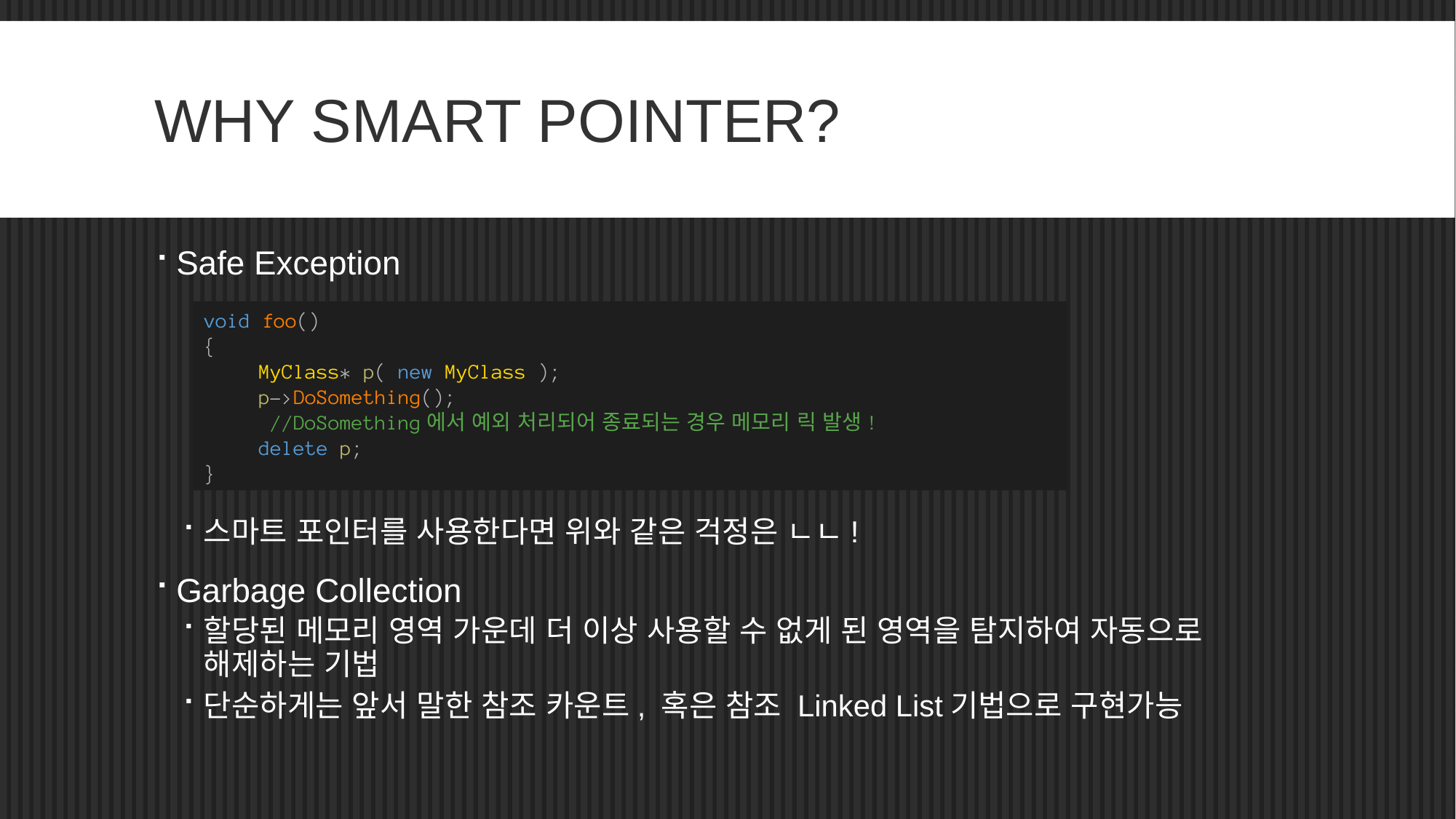

# WHY SMART POINTER?
Safe Exception

스마트 포인터를 사용한다면 위와 같은 걱정은 ㄴㄴ!
Garbage Collection
할당된 메모리 영역 가운데 더 이상 사용할 수 없게 된 영역을 탐지하여 자동으로 해제하는 기법
단순하게는 앞서 말한 참조 카운트, 혹은 참조 Linked List기법으로 구현가능

void foo()
{
MyClass* p( new MyClass );
p->DoSomething();
 //DoSomething에서 예외 처리되어 종료되는 경우 메모리 릭 발생!
delete p;
}